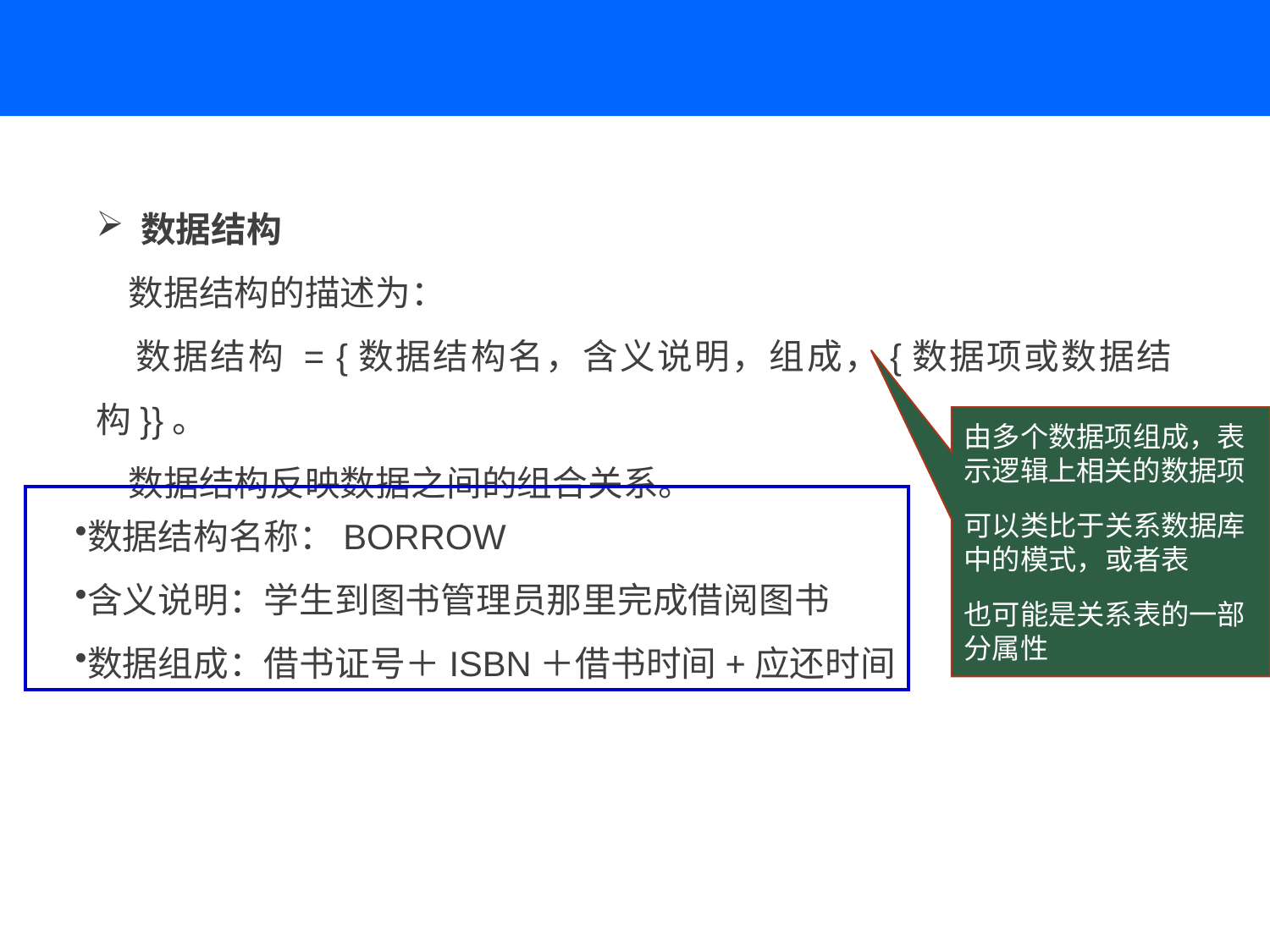

#
 数据结构
   数据结构的描述为：
   数据结构 = {数据结构名，含义说明，组成，{数据项或数据结构}}。
   数据结构反映数据之间的组合关系。
由多个数据项组成，表示逻辑上相关的数据项
可以类比于关系数据库中的模式，或者表
也可能是关系表的一部分属性
数据结构名称：BORROW
含义说明：学生到图书管理员那里完成借阅图书
数据组成：借书证号＋ISBN＋借书时间+应还时间